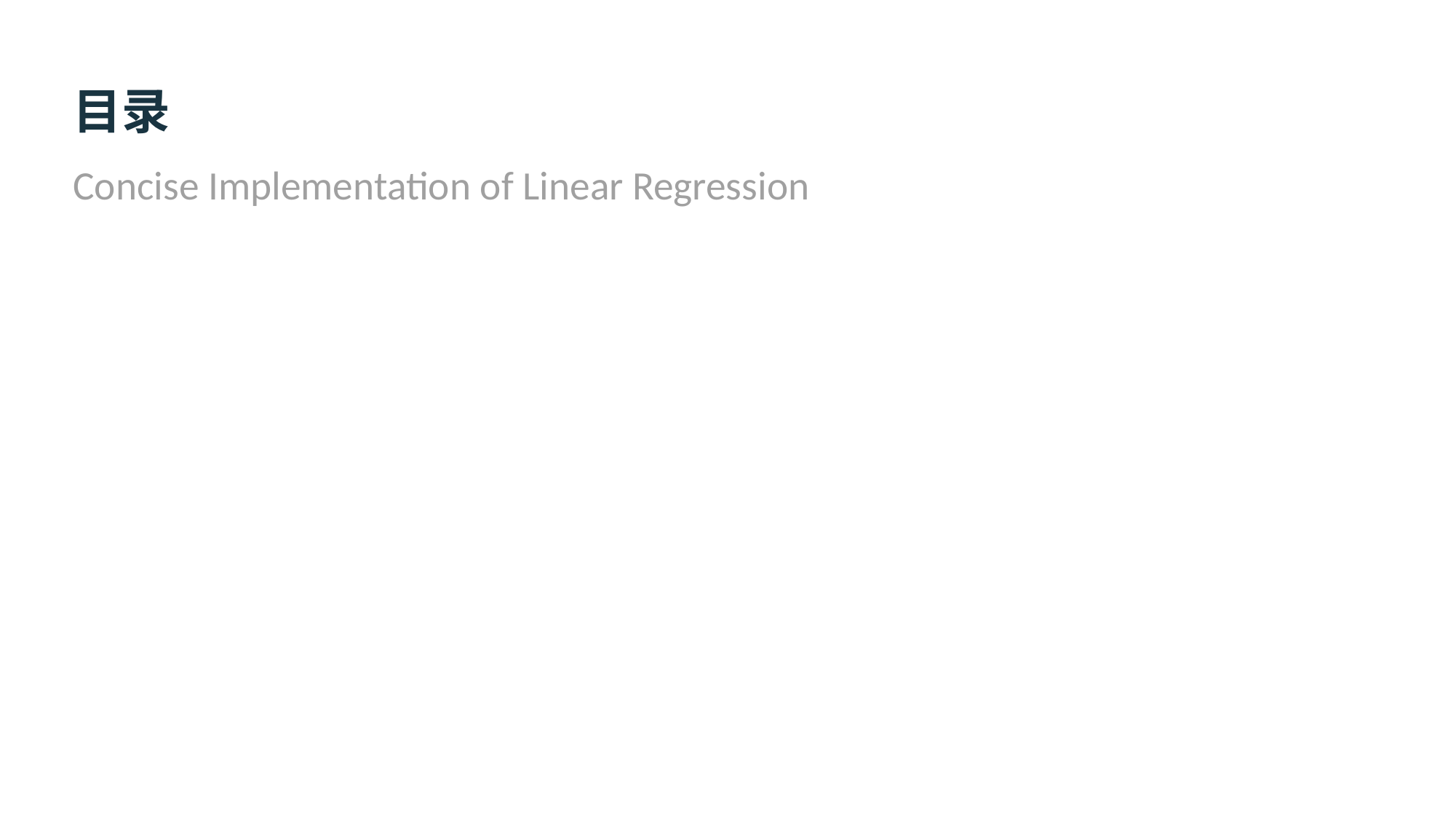

# 目录

Concise Implementation of Linear Regression